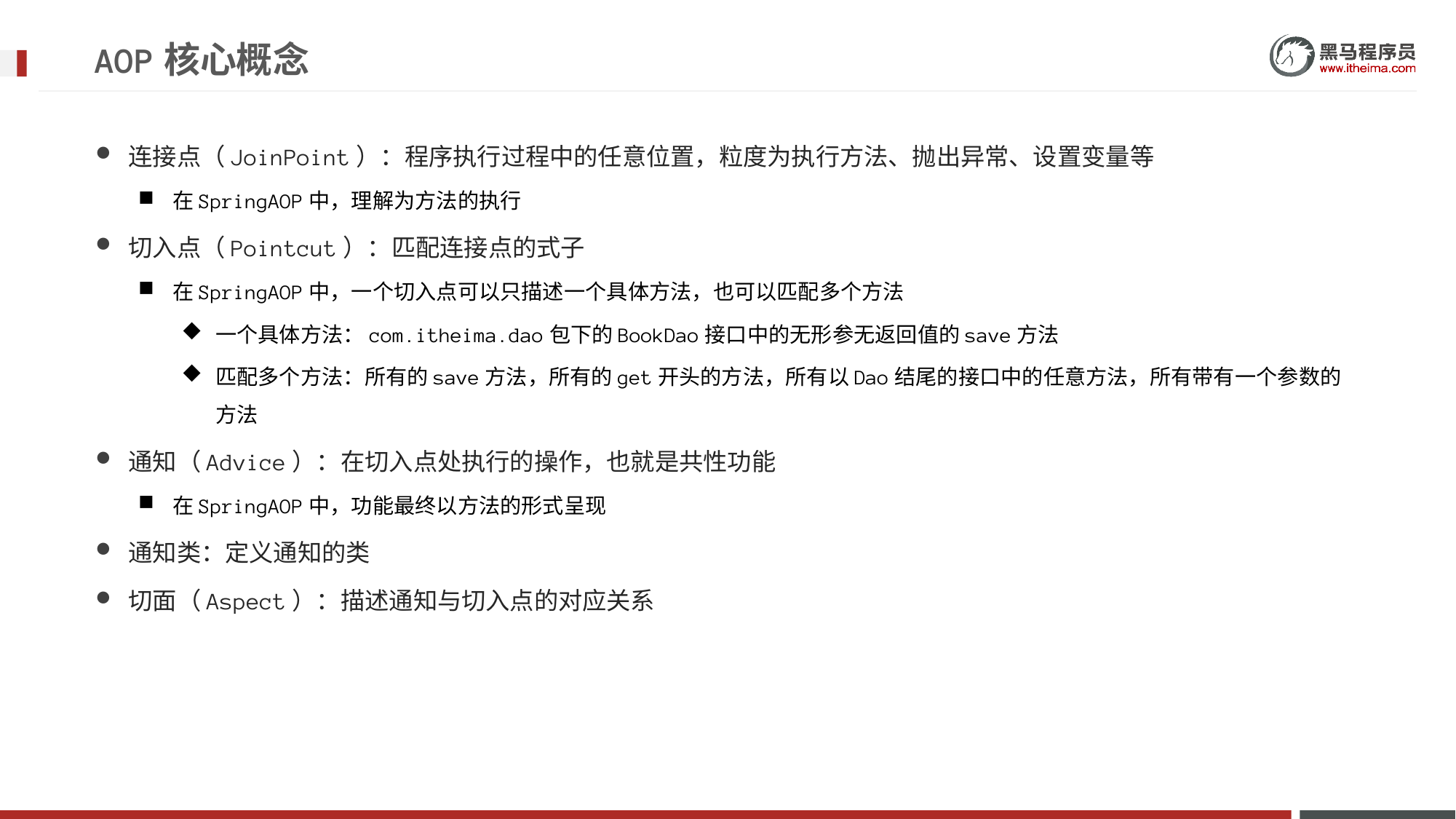

AOP核心概念
连接点（JoinPoint）：程序执行过程中的任意位置，粒度为执行方法、抛出异常、设置变量等
在SpringAOP中，理解为方法的执行
切入点（Pointcut）：匹配连接点的式子
在SpringAOP中，一个切入点可以只描述一个具体方法，也可以匹配多个方法
一个具体方法：com.itheima.dao包下的BookDao接口中的无形参无返回值的save方法
匹配多个方法：所有的save方法，所有的get开头的方法，所有以Dao结尾的接口中的任意方法，所有带有一个参数的方法
通知（Advice）：在切入点处执行的操作，也就是共性功能
在SpringAOP中，功能最终以方法的形式呈现
通知类：定义通知的类
切面（Aspect）：描述通知与切入点的对应关系